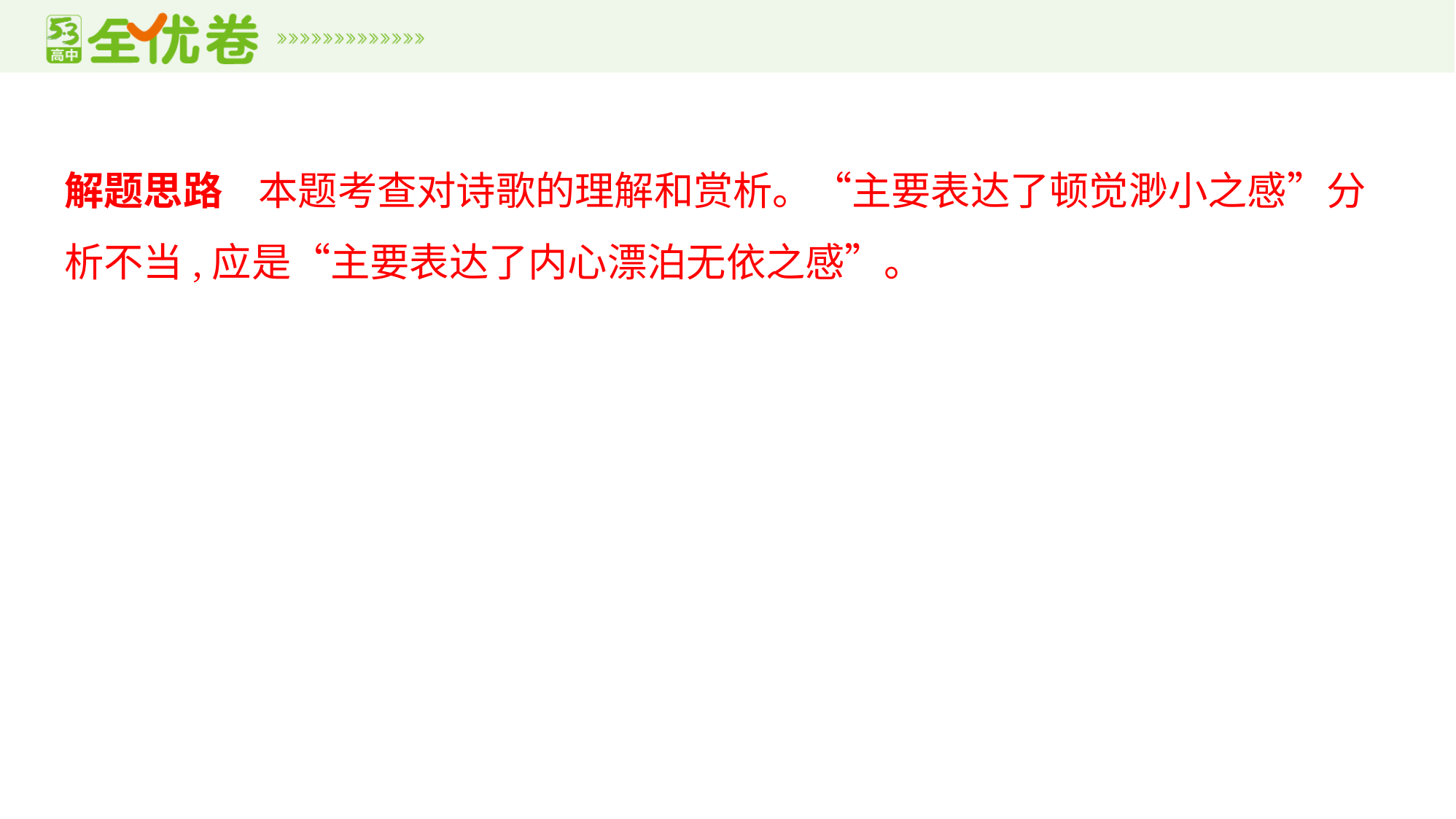

解题思路    本题考查对诗歌的理解和赏析。“主要表达了顿觉渺小之感”分
析不当,应是“主要表达了内心漂泊无依之感”。